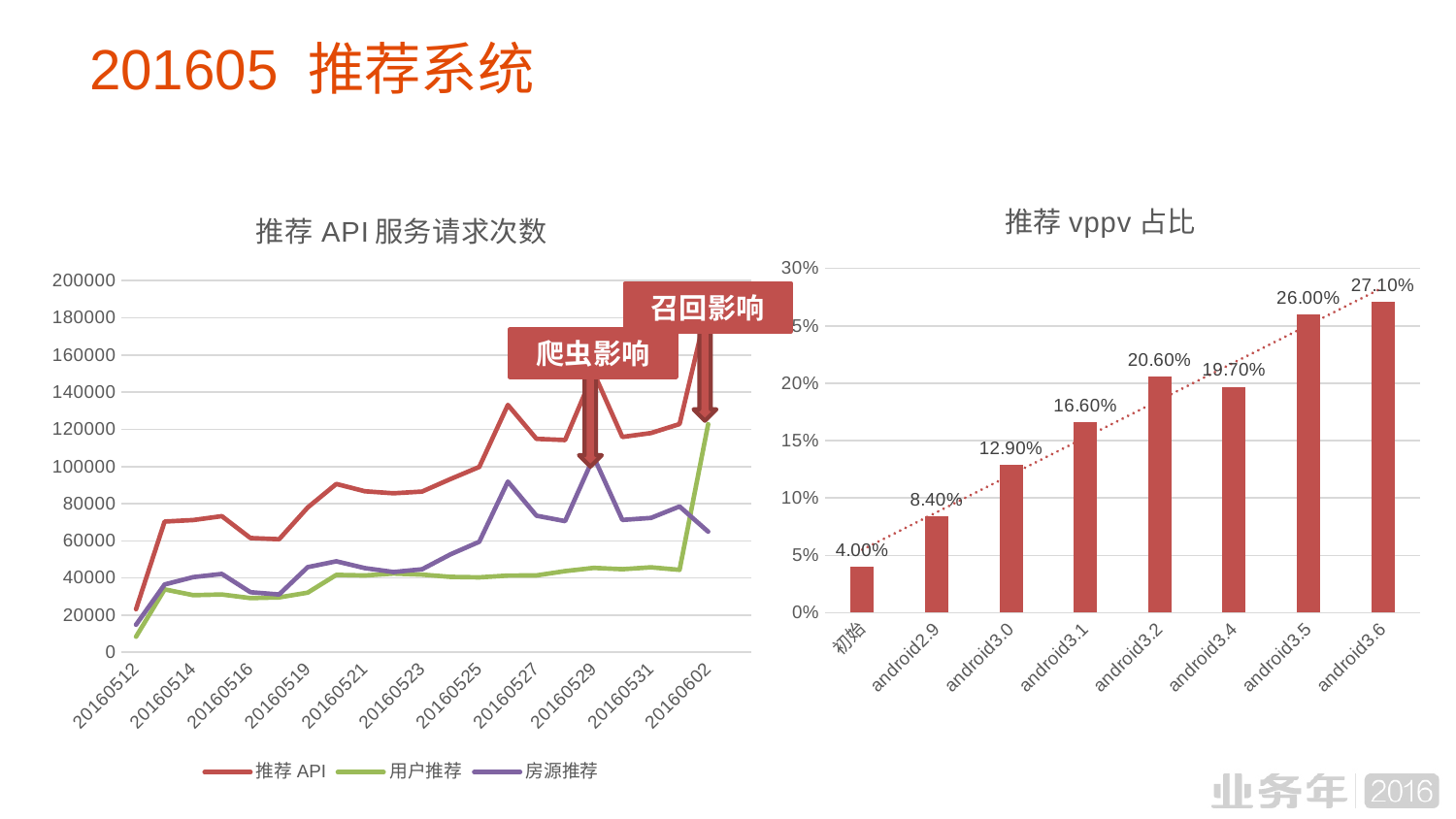

# 201605 推荐系统

### Chart: 推荐API服务请求次数

| Category | 推荐API | 用户推荐 | 房源推荐 |
|---|---|---|---|
| 20160512 | 23181.0 | 8360.0 | 14821.0 |
| 20160513 | 70350.0 | 33848.0 | 36502.0 |
| 20160514 | 71149.0 | 30719.0 | 40430.0 |
| 20160515 | 73258.0 | 31092.0 | 42166.0 |
| 20160516 | 61483.0 | 29157.0 | 32326.0 |
| 20160518 | 60816.0 | 29535.0 | 31092.0 |
| 20160519 | 77915.0 | 32094.0 | 45821.0 |
| 20160520 | 90606.0 | 41640.0 | 48966.0 |
| 20160521 | 86620.0 | 41325.0 | 45295.0 |
| 20160522 | 85558.0 | 42365.0 | 43193.0 |
| 20160523 | 86467.0 | 41801.0 | 44666.0 |
| 20160524 | 93296.0 | 40554.0 | 52742.0 |
| 20160525 | 99781.0 | 40323.0 | 59458.0 |
| 20160526 | 133146.0 | 41272.0 | 91874.0 |
| 20160527 | 114885.0 | 41374.0 | 73511.0 |
| 20160528 | 114232.0 | 43676.0 | 70556.0 |
| 20160529 | 150540.0 | 45417.0 | 105123.0 |
| 20160530 | 115893.0 | 44689.0 | 71203.0 |
| 20160531 | 117979.0 | 45700.0 | 72279.0 |
| 20160601 | 122821.0 | 44357.0 | 78464.0 |
| 20160602 | 187714.0 | 122813.0 | 64901.0 |

### Chart:

| Category | 推荐vppv占比 |
|---|---|
| 初始 | 0.04 |
| android2.9 | 0.084 |
| android3.0 | 0.129 |
| android3.1 | 0.166 |
| android3.2 | 0.206 |
| android3.4 | 0.197 |
| android3.5 | 0.26 |
| android3.6 | 0.271 |
召回影响
爬虫影响